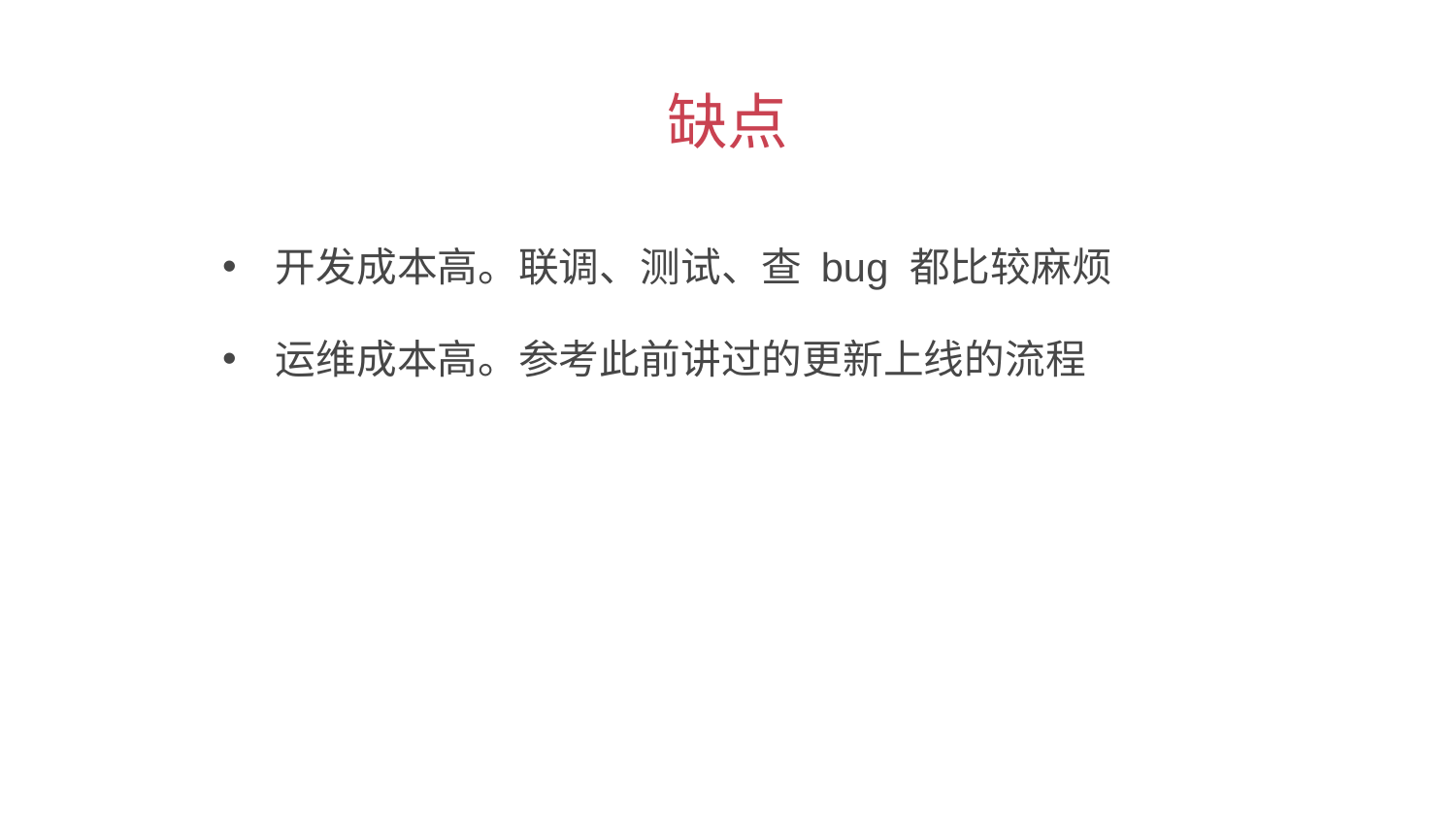

缺点
 开发成本高。联调、测试、查 bug 都比较麻烦
 运维成本高。参考此前讲过的更新上线的流程